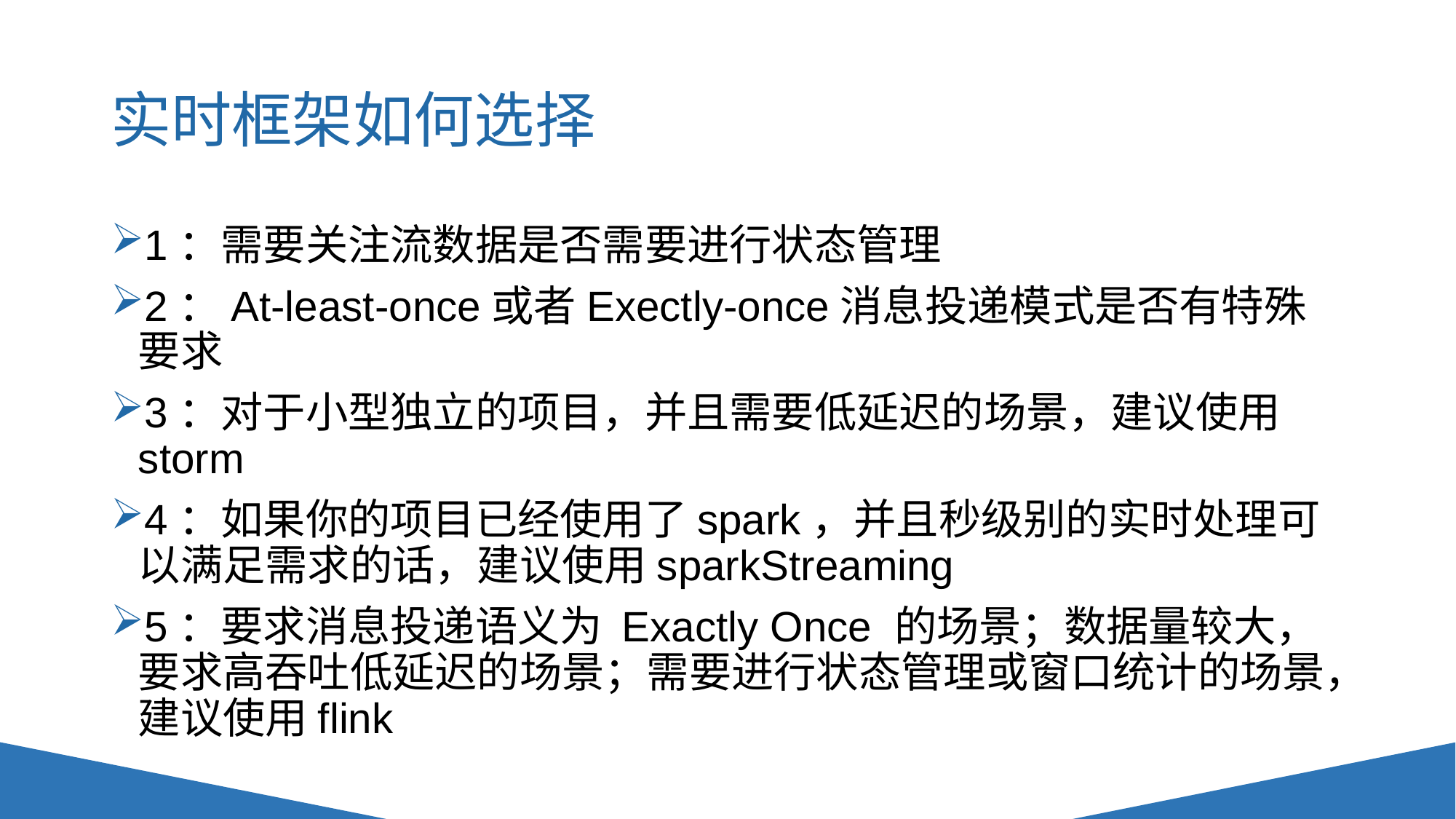

# 实时框架如何选择
1：需要关注流数据是否需要进行状态管理
2：At-least-once或者Exectly-once消息投递模式是否有特殊要求
3：对于小型独立的项目，并且需要低延迟的场景，建议使用storm
4：如果你的项目已经使用了spark，并且秒级别的实时处理可以满足需求的话，建议使用sparkStreaming
5：要求消息投递语义为 Exactly Once 的场景；数据量较大，要求高吞吐低延迟的场景；需要进行状态管理或窗口统计的场景，建议使用flink